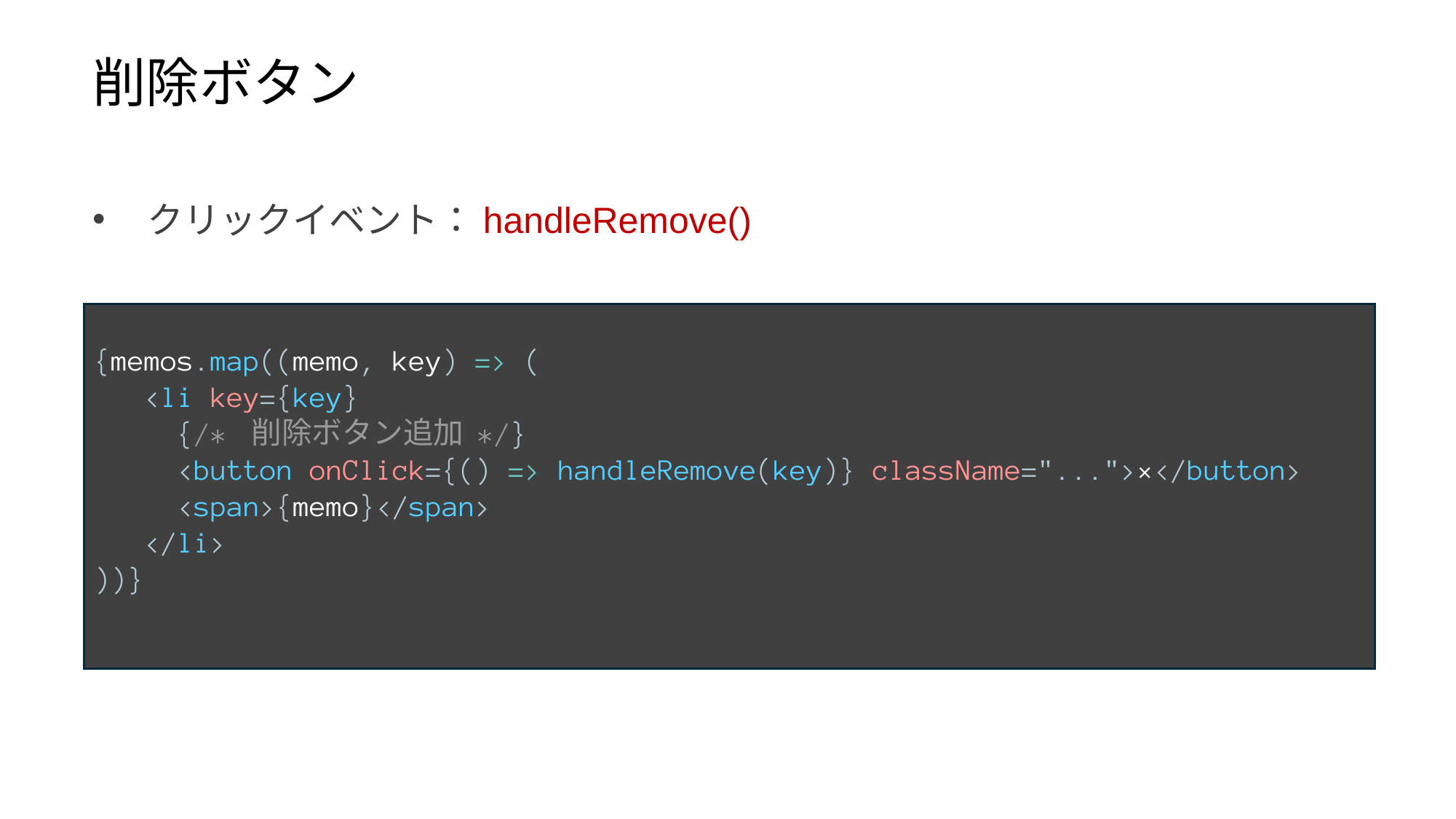

削除ボタン
クリックイベント：handleRemove()
{memos.map((memo, key) => (
   <li key={key}
     {/* 削除ボタン追加 */}
     <button onClick={() => handleRemove(key)} className="...">×</button>
     <span>{memo}</span>
   </li>
))}